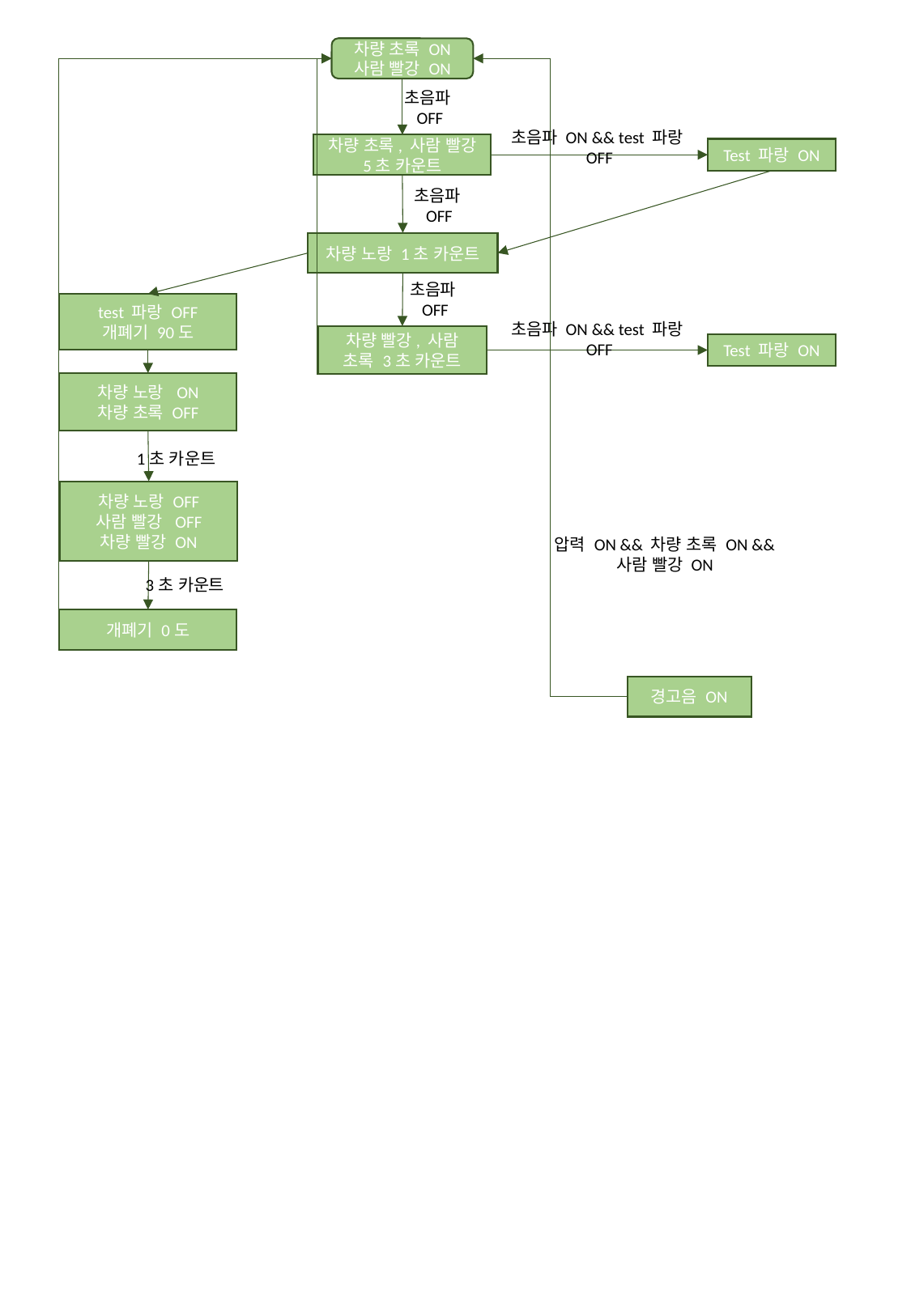

차량 초록 ON
사람 빨강 ON
초음파  OFF
초음파 ON && test 파랑  OFF
차량 초록, 사람 빨강 5초 카운트
Test 파랑 ON
초음파  OFF
차량 노랑 1초 카운트
초음파  OFF
test 파랑 OFF
개폐기 90도
초음파 ON && test 파랑  OFF
차량 빨강, 사람 초록 3초 카운트
Test 파랑 ON
차량 노랑  ON
차량 초록 OFF
1초 카운트
차량 노랑 OFF
사람 빨강  OFF
차량 빨강 ON
압력 ON && 차량 초록 ON && 사람 빨강 ON
3초 카운트
개폐기 0도
경고음 ON